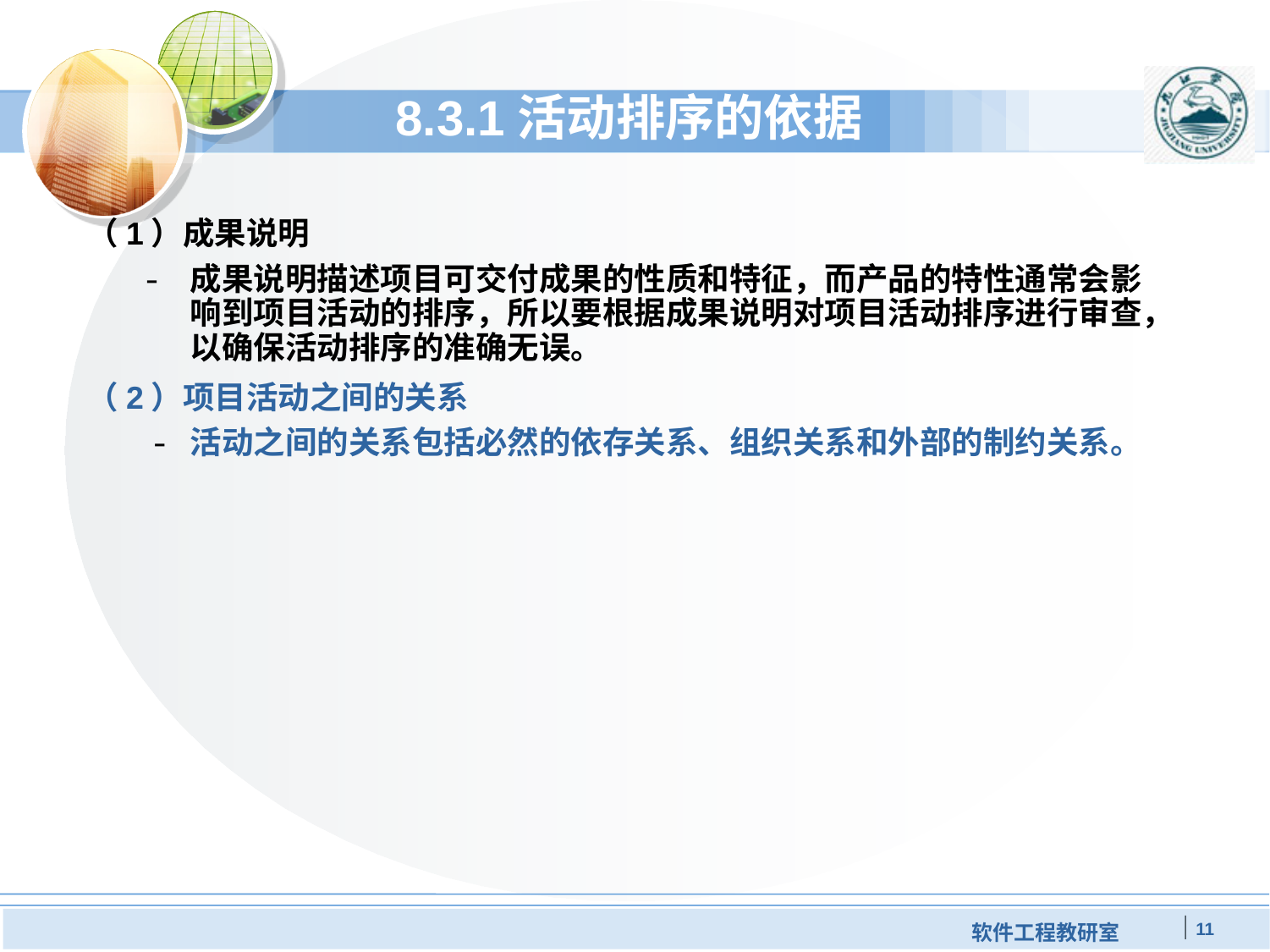

# 8.3.1活动排序的依据
（1）成果说明
成果说明描述项目可交付成果的性质和特征，而产品的特性通常会影响到项目活动的排序，所以要根据成果说明对项目活动排序进行审查，以确保活动排序的准确无误。
（2）项目活动之间的关系
活动之间的关系包括必然的依存关系、组织关系和外部的制约关系。